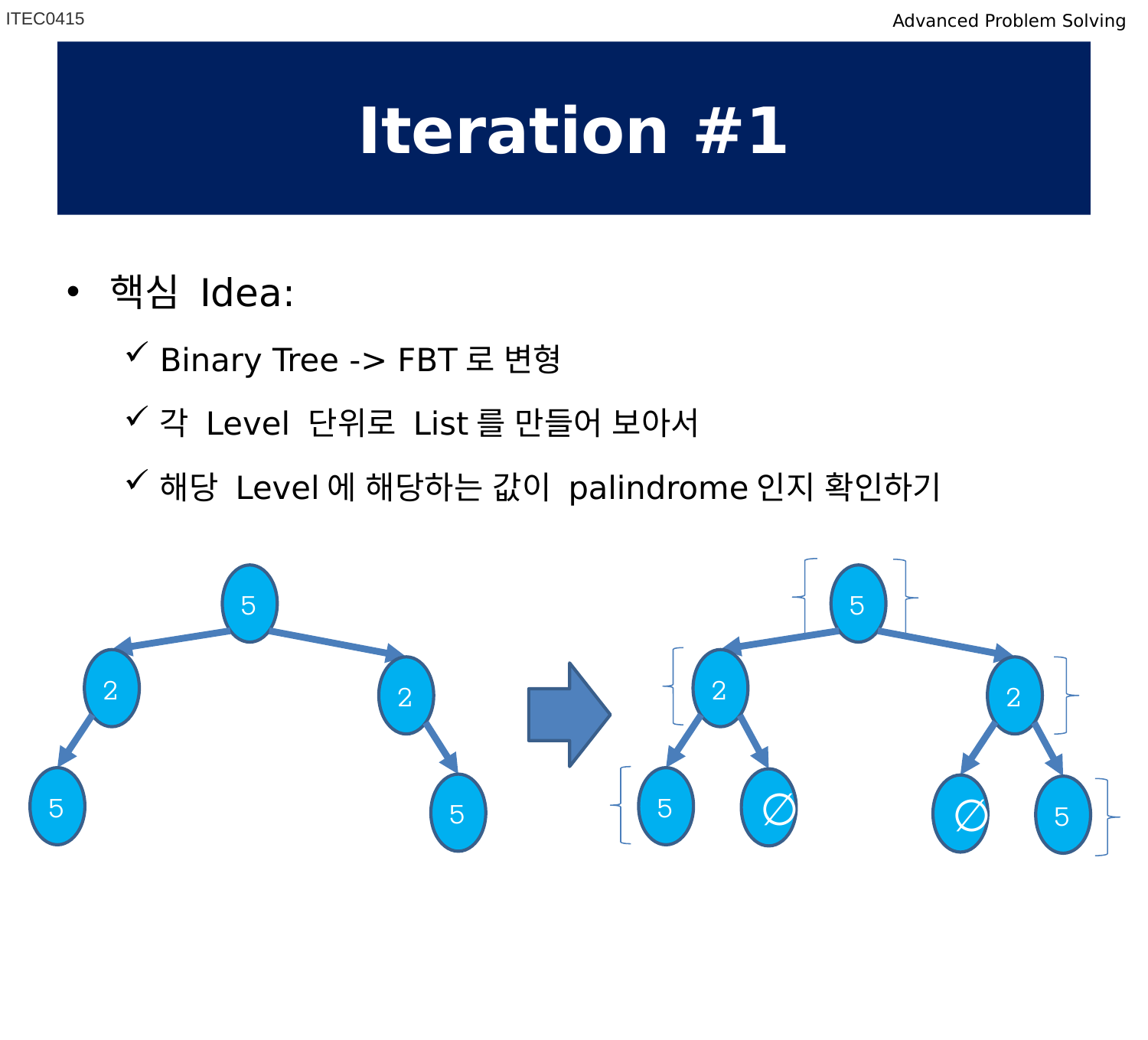

ITEC0415
Advanced Problem Solving
# Iteration #1
핵심 Idea:
Binary Tree -> FBT로 변형
각 Level 단위로 List를 만들어 보아서
해당 Level에 해당하는 값이 palindrome인지 확인하기

5
2
2
5
5
2
2
5
∅
∅
5

5